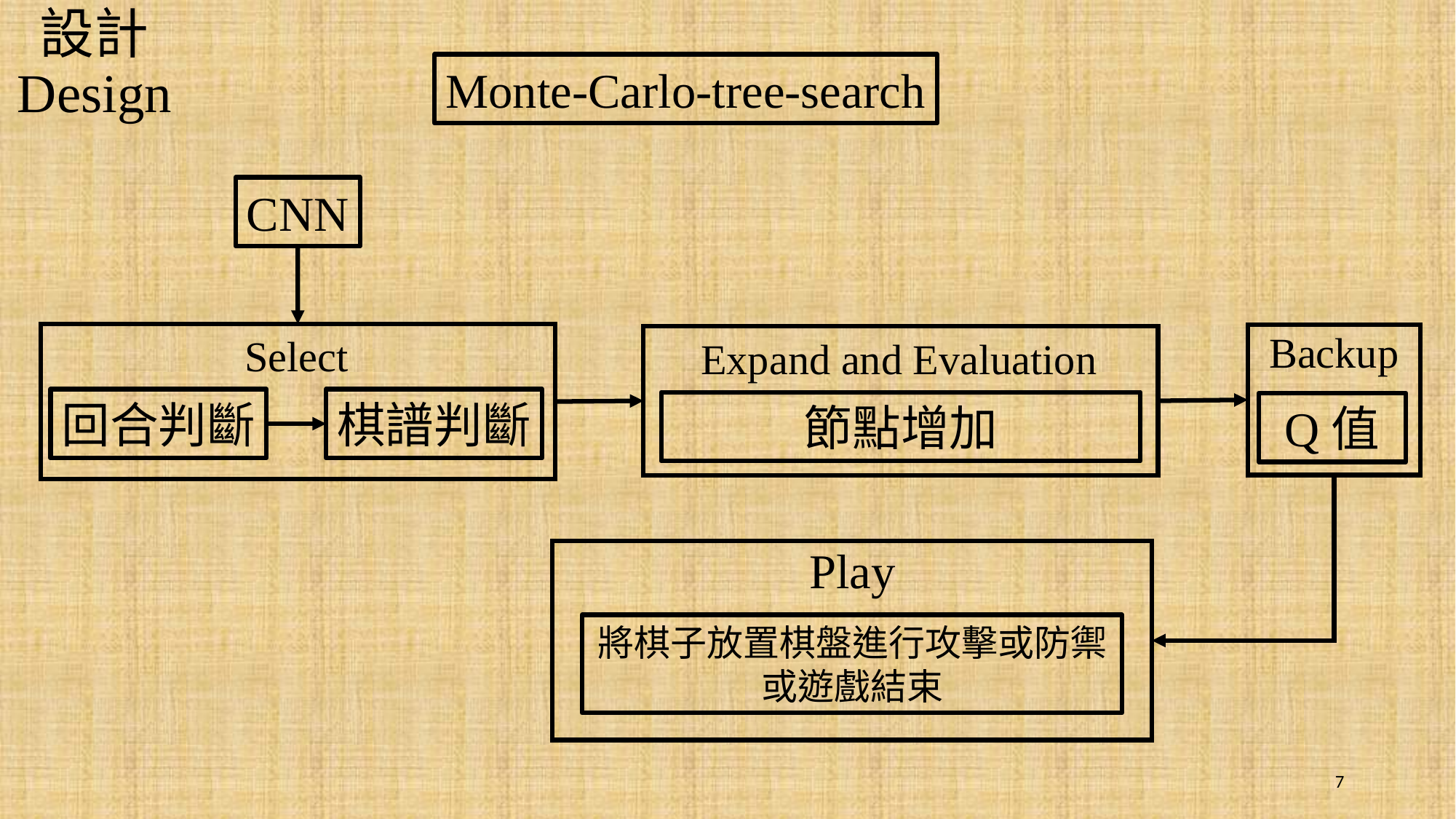

# 設計 Design
Monte-Carlo-tree-search
CNN
Backup

Q值
Select

棋譜判斷
回合判斷
Expand and Evaluation

節點增加
Play

將棋子放置棋盤進行攻擊或防禦
或遊戲結束
7